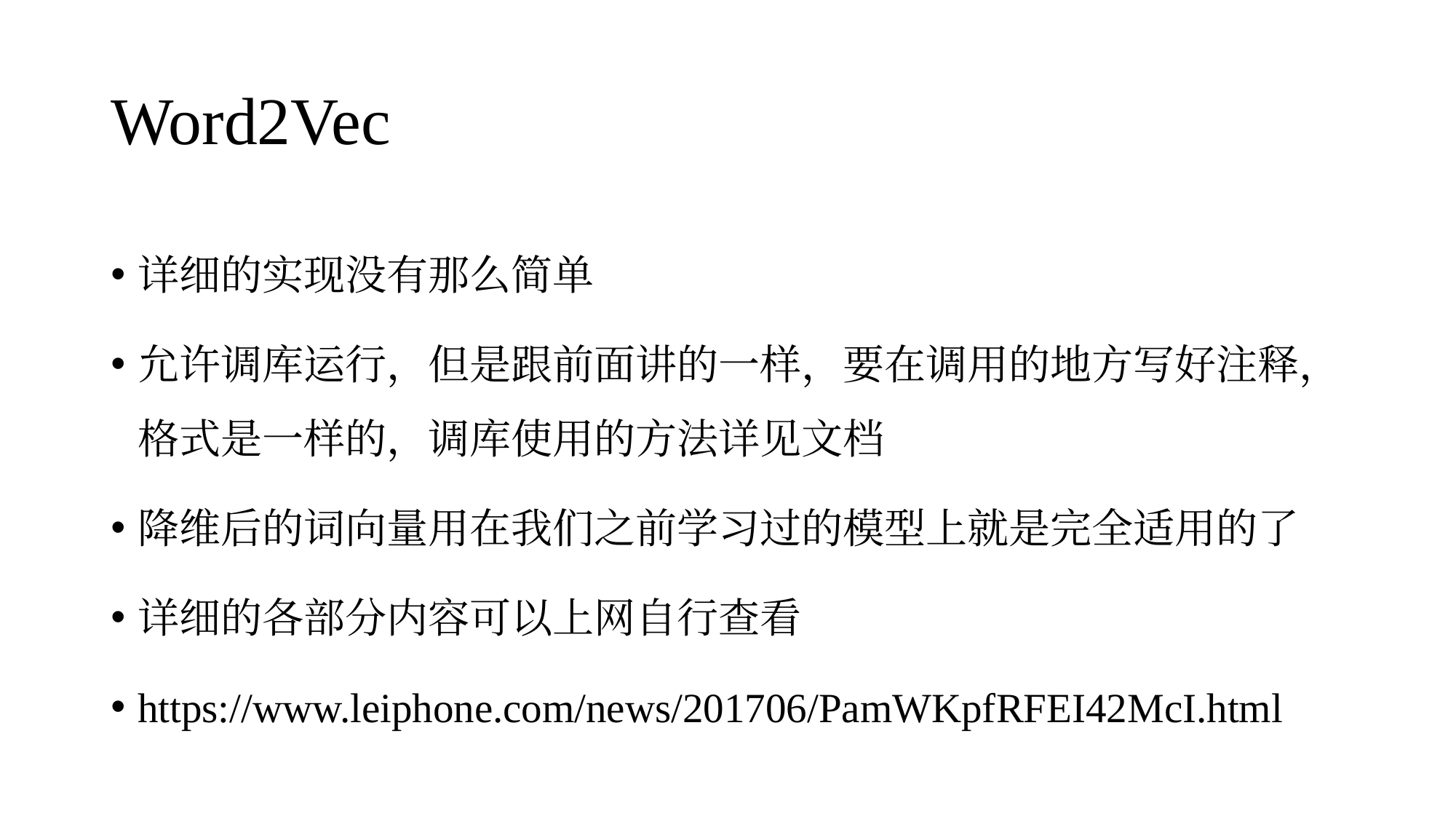

# Word2Vec
详细的实现没有那么简单
允许调库运行，但是跟前面讲的一样，要在调用的地方写好注释，格式是一样的，调库使用的方法详见文档
降维后的词向量用在我们之前学习过的模型上就是完全适用的了
详细的各部分内容可以上网自行查看
https://www.leiphone.com/news/201706/PamWKpfRFEI42McI.html